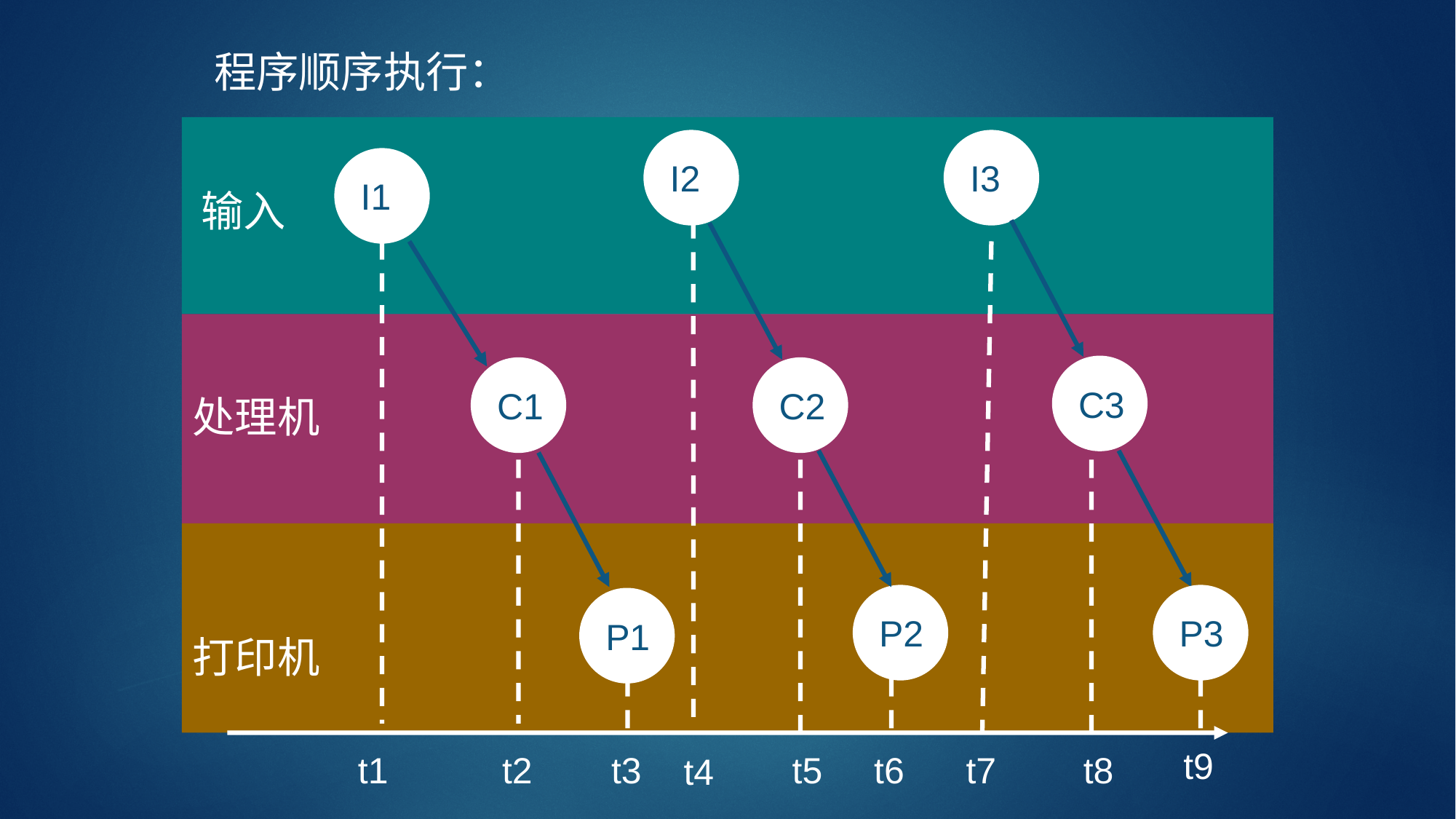

程序顺序执行：

I2
I3
I1
输入

C3
C1
C2
处理机

P2
P3
P1
打印机

t9
t6
t8
t1
t2
t3
t5
t7
t4